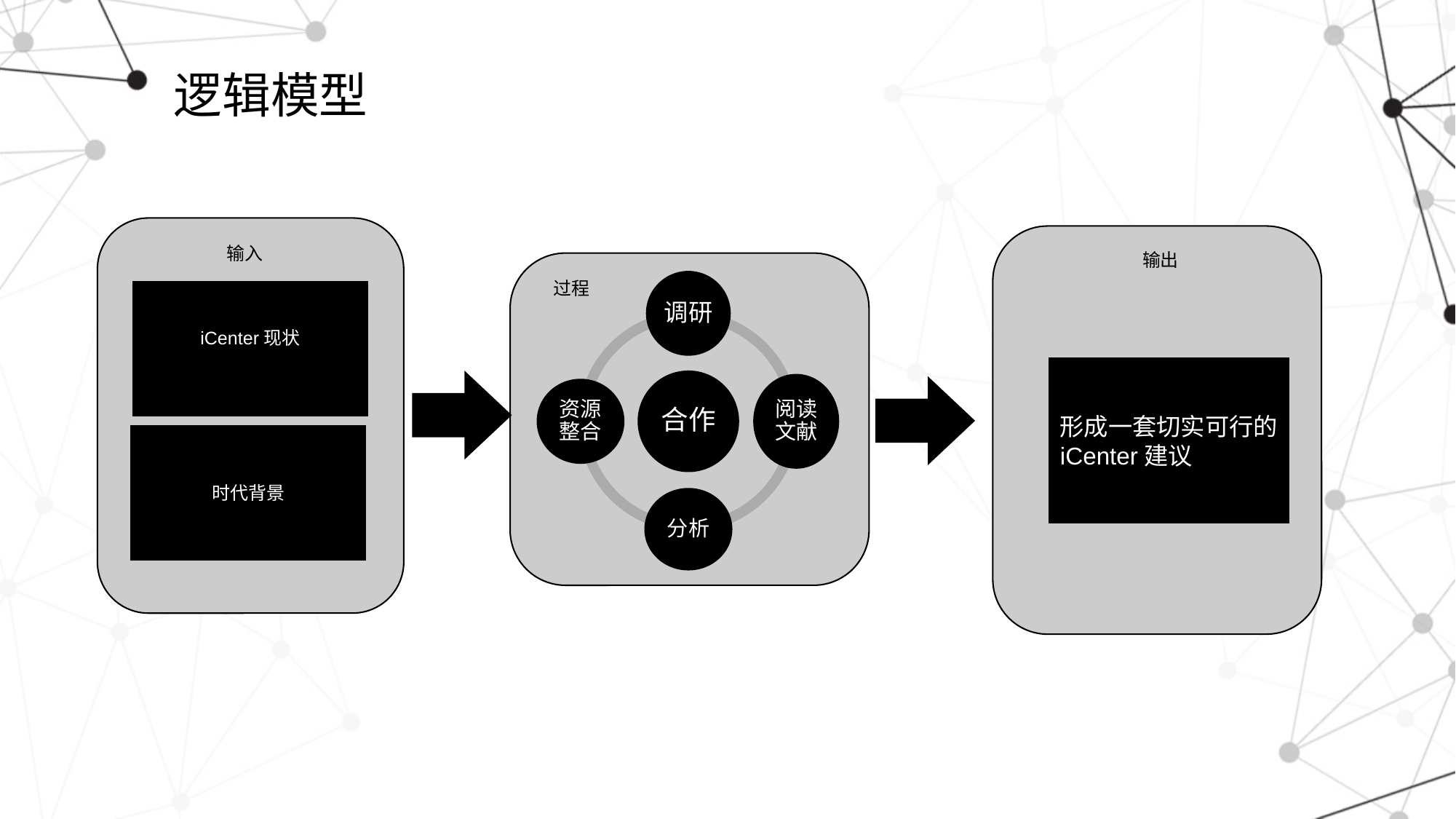

# 逻辑模型

输入
输出

过程
合作
调研
阅读文献
分析
资源整合
iCenter现状

形成一套切实可行的iCenter建议

时代背景